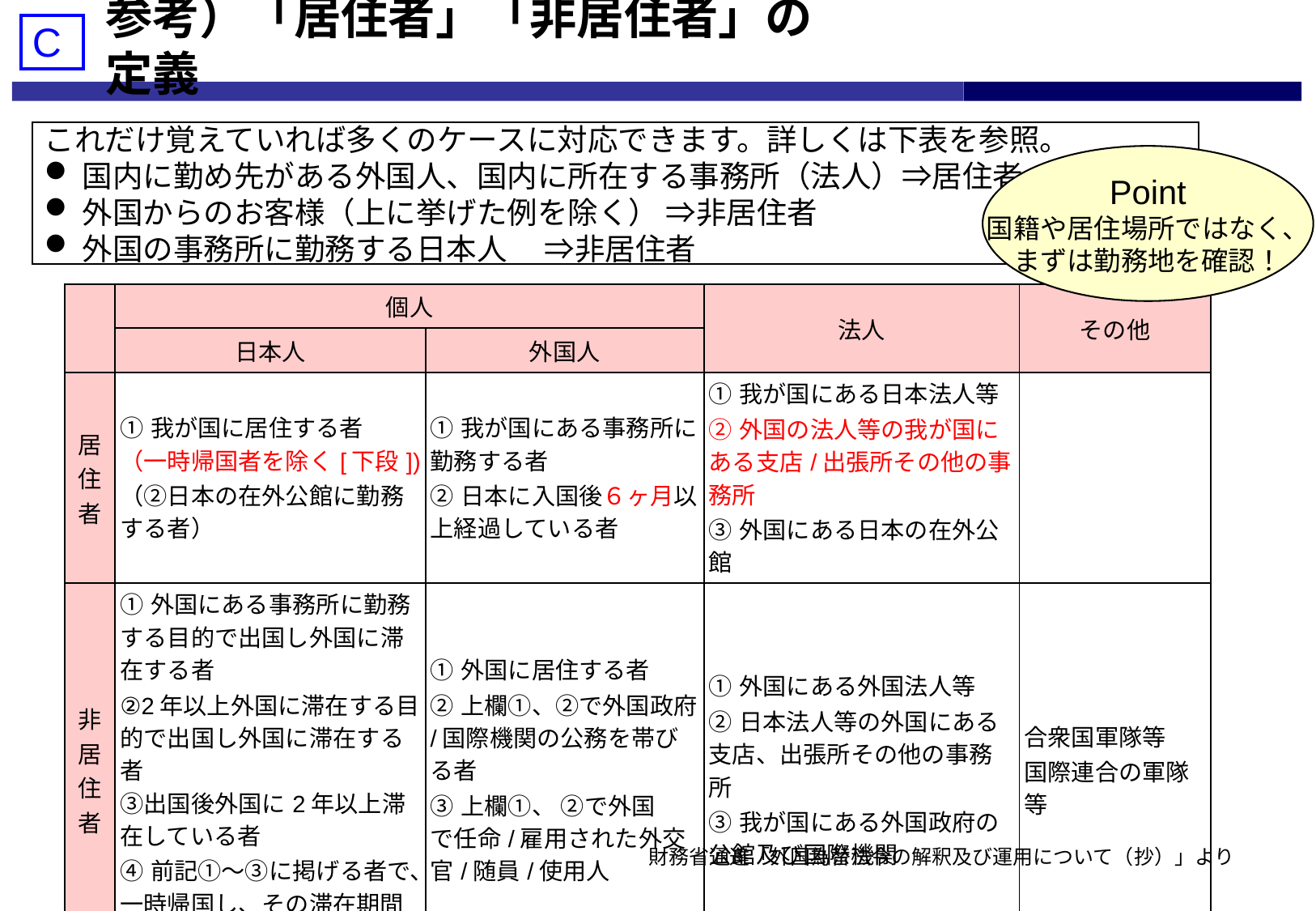

参考）「居住者」「非居住者」の定義

これだけ覚えていれば多くのケースに対応できます。詳しくは下表を参照。
国内に勤め先がある外国人、国内に所在する事務所（法人）⇒居住者
外国からのお客様（上に挙げた例を除く） ⇒非居住者
外国の事務所に勤務する日本人　 ⇒非居住者
Point
国籍や居住場所ではなく、
まずは勤務地を確認！
|  | 個人 |  | 法人 | その他 |
| --- | --- | --- | --- | --- |
|  | 日本人 | 外国人 |  |  |
| 居住者 | ①我が国に居住する者 （一時帰国者を除く[下段]) （②日本の在外公館に勤務する者） | ①我が国にある事務所に勤務する者 ②日本に入国後６ヶ月以上経過している者 | ①我が国にある日本法人等 ②外国の法人等の我が国にある支店/出張所その他の事務所 ③外国にある日本の在外公館 |  |
| 非居住者 | ①外国にある事務所に勤務する目的で出国し外国に滞在する者 ②2年以上外国に滞在する目的で出国し外国に滞在する者 ③出国後外国に2年以上滞在している者 ④前記①～③に掲げる者で、一時帰国し、その滞在期間が６ヶ月未満の者 | ①外国に居住する者 ②上欄①、②で外国政府/国際機関の公務を帯びる者 ③上欄①、 ②で外国　で任命/雇用された外交官/随員/使用人 | ①外国にある外国法人等 ②日本法人等の外国にある支店、出張所その他の事務所 ③我が国にある外国政府の公館及び国際機関 | 合衆国軍隊等 国際連合の軍隊等 |
財務省通達「外国為替法令の解釈及び運用について（抄）」より
8